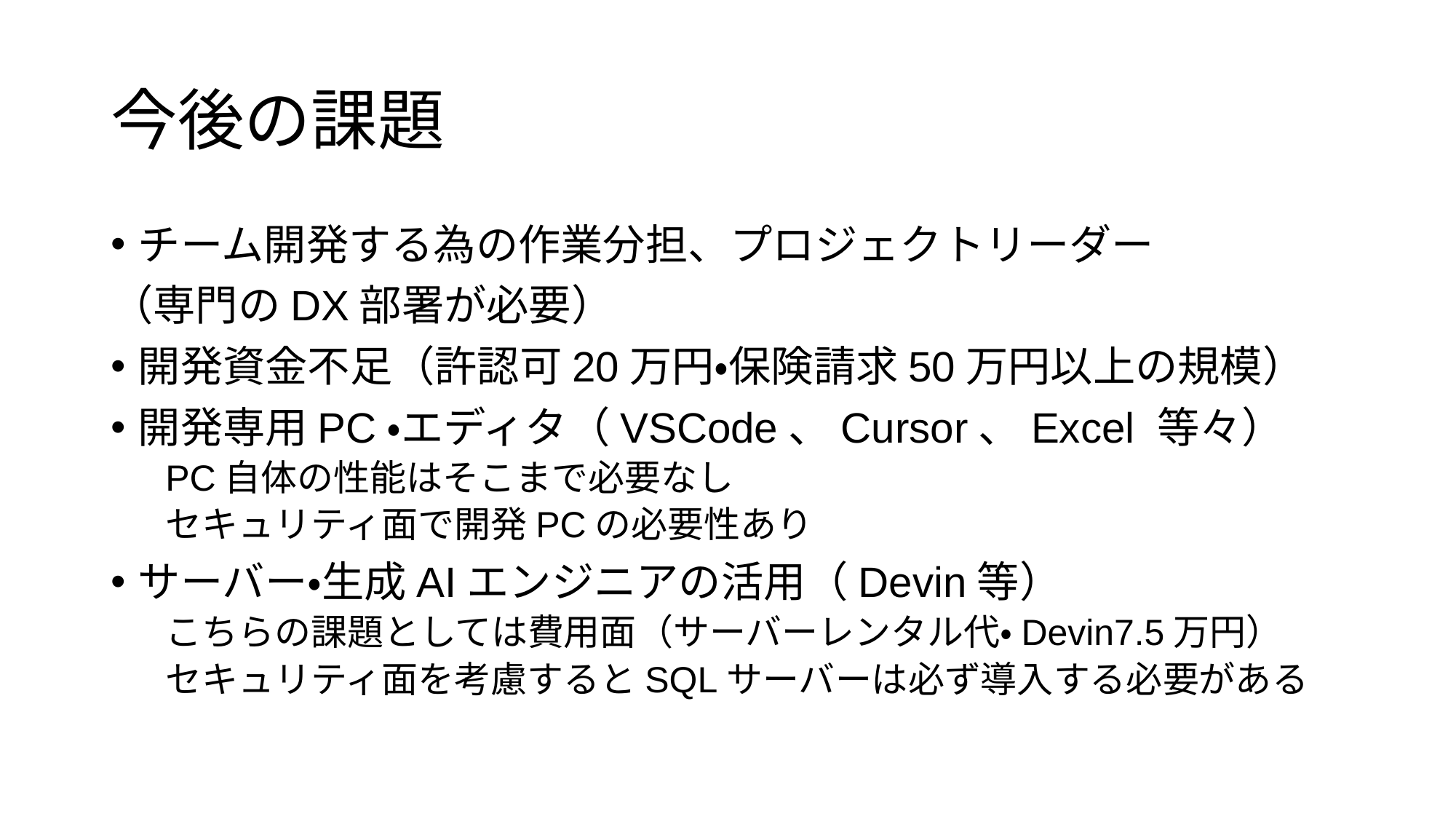

# 今後の課題
チーム開発する為の作業分担、プロジェクトリーダー
（専門のDX部署が必要）
開発資金不足（許認可20万円・保険請求50万円以上の規模）
開発専用PC・エディタ（VSCode、Cursor、Excel 等々）
PC自体の性能はそこまで必要なし
セキュリティ面で開発PCの必要性あり
サーバー・生成AIエンジニアの活用（Devin等）
こちらの課題としては費用面（サーバーレンタル代・Devin7.5万円）
セキュリティ面を考慮するとSQLサーバーは必ず導入する必要がある